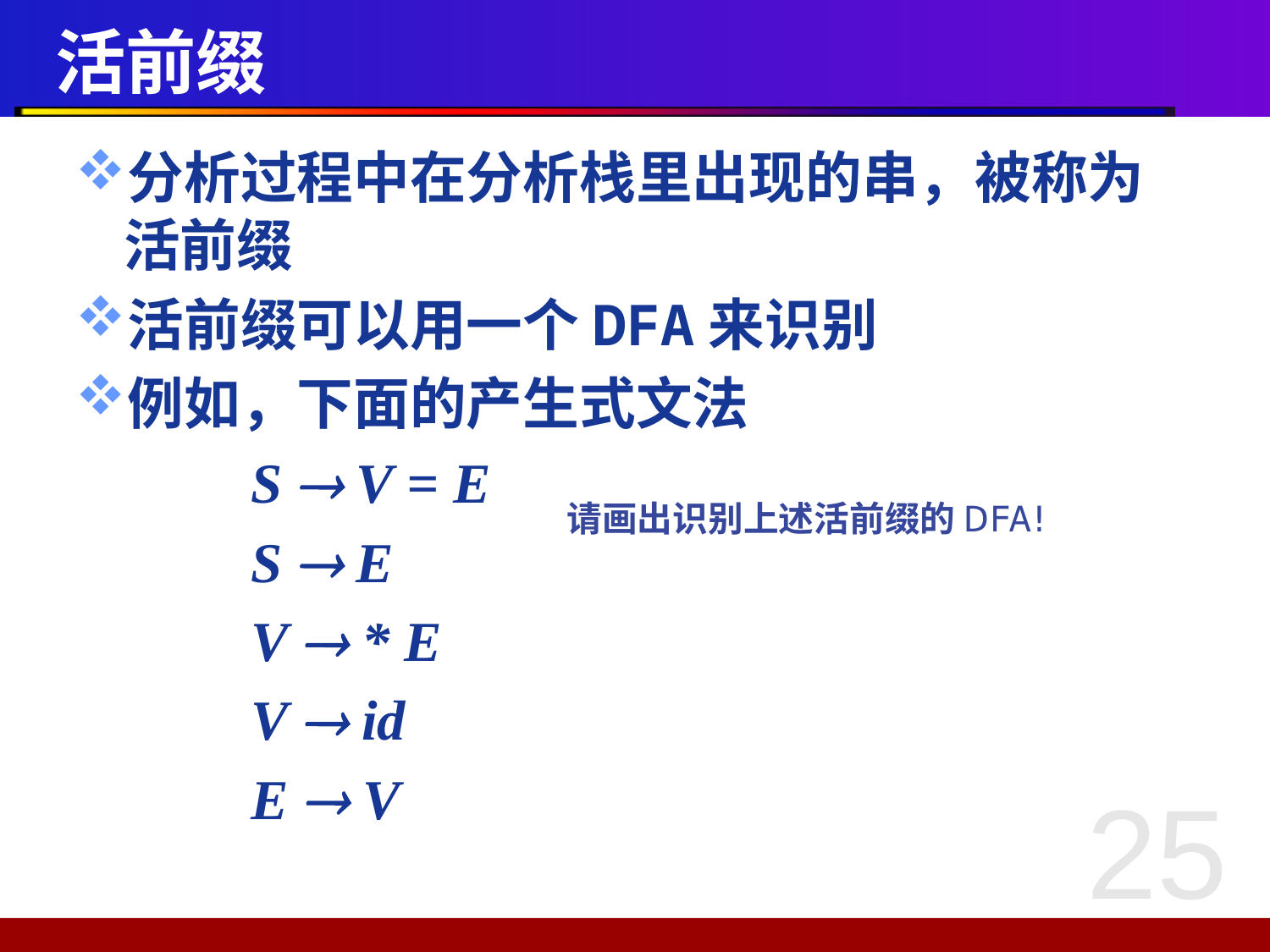

# 活前缀
分析过程中在分析栈里出现的串，被称为活前缀
活前缀可以用一个DFA来识别
例如，下面的产生式文法
		S → V = E
		S → E
		V → * E
		V → id
		E → V

请画出识别上述活前缀的DFA!
25